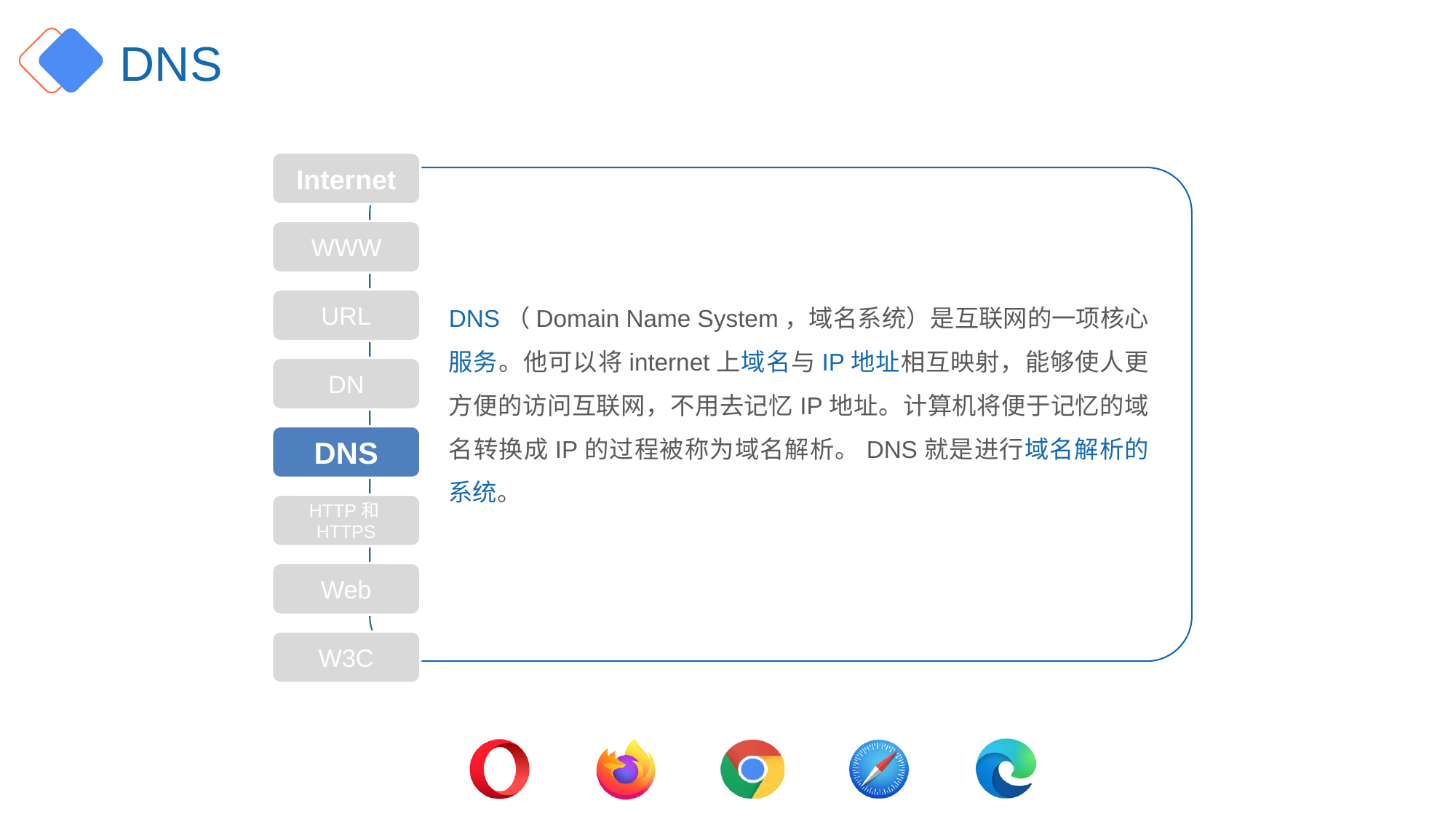

# DNS
Internet

WWW
DNS（Domain Name System，域名系统）是互联网的一项核心服务。他可以将internet上域名与IP地址相互映射，能够使人更方便的访问互联网，不用去记忆IP地址。计算机将便于记忆的域名转换成IP的过程被称为域名解析。DNS就是进行域名解析的系统。
URL
DN
DNS
HTTP和HTTPS
Web
W3C